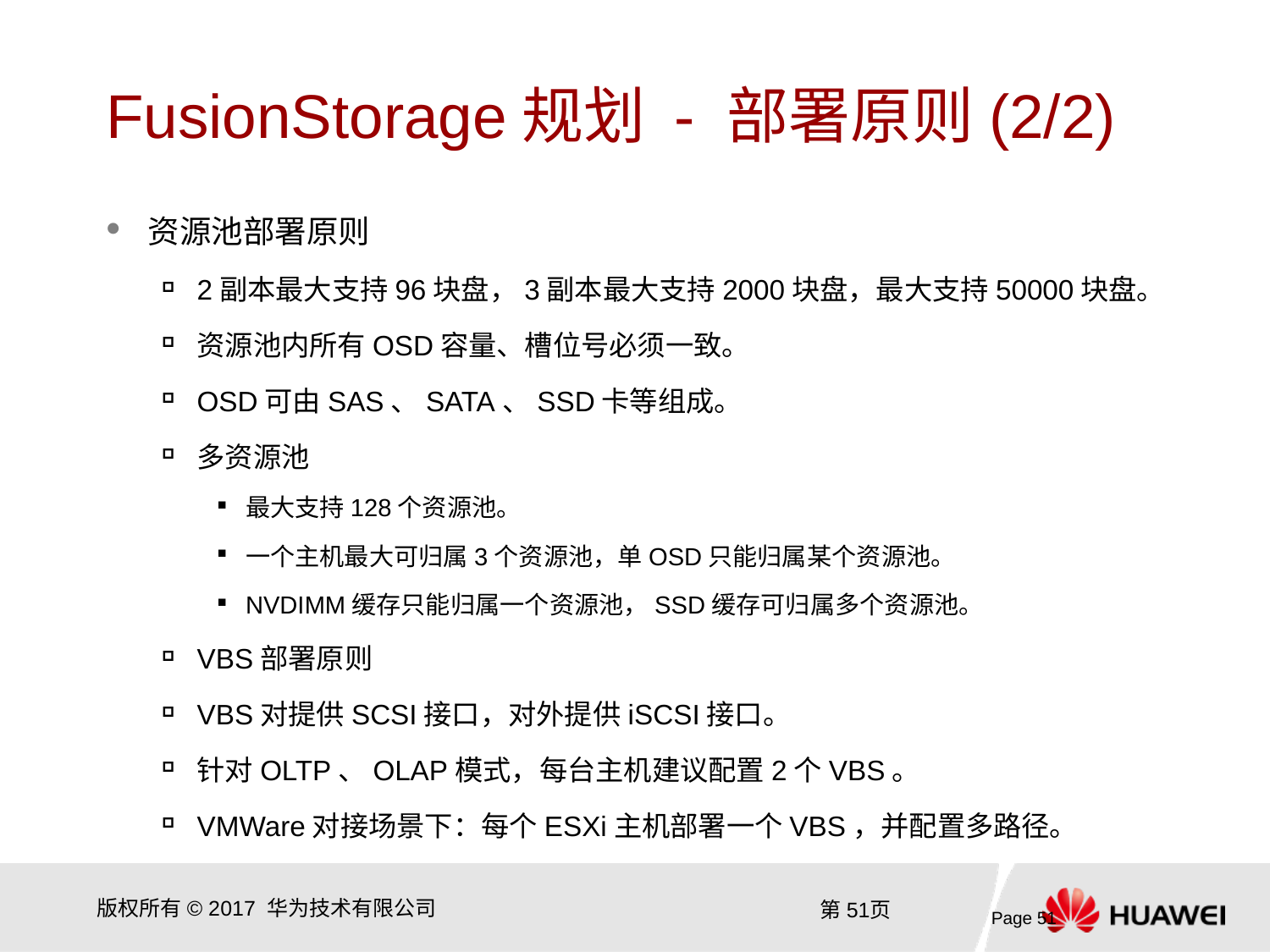

# FusionStorage规划 - 部署原则(2/2)
资源池部署原则
2副本最大支持96块盘，3副本最大支持2000块盘，最大支持50000块盘。
资源池内所有OSD容量、槽位号必须一致。
OSD可由SAS、SATA、SSD卡等组成。
多资源池
最大支持128个资源池。
一个主机最大可归属3个资源池，单OSD只能归属某个资源池。
NVDIMM缓存只能归属一个资源池，SSD缓存可归属多个资源池。
VBS部署原则
VBS对提供SCSI接口，对外提供iSCSI接口。
针对OLTP、OLAP模式，每台主机建议配置2个VBS。
VMWare对接场景下：每个ESXi主机部署一个VBS，并配置多路径。

Page 51